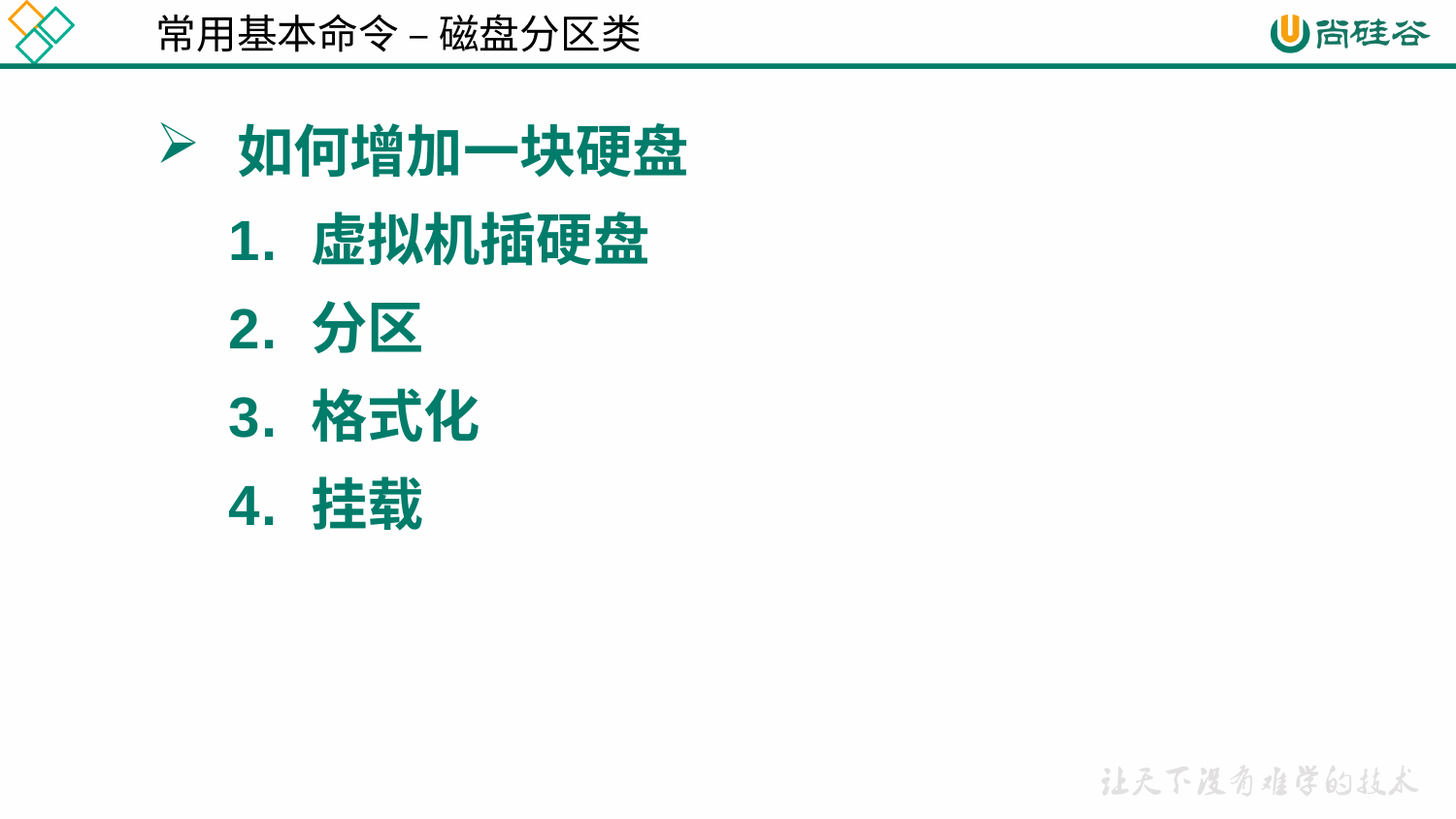

常用基本命令 – 磁盘分区类
 如何增加一块硬盘
虚拟机插硬盘
分区
格式化
挂载